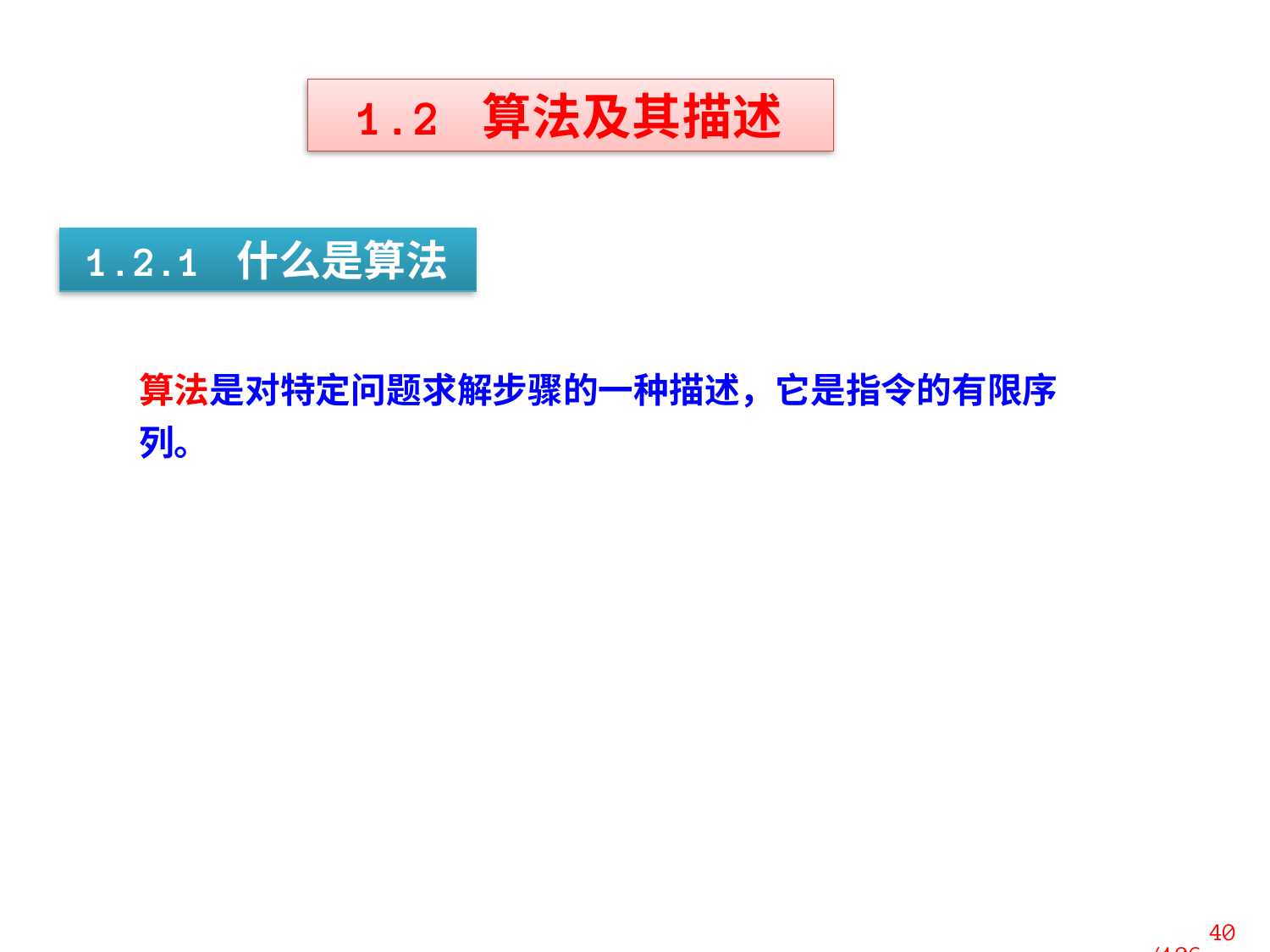

1.2 算法及其描述
1.2.1 什么是算法
算法是对特定问题求解步骤的一种描述，它是指令的有限序列。
                 40/106